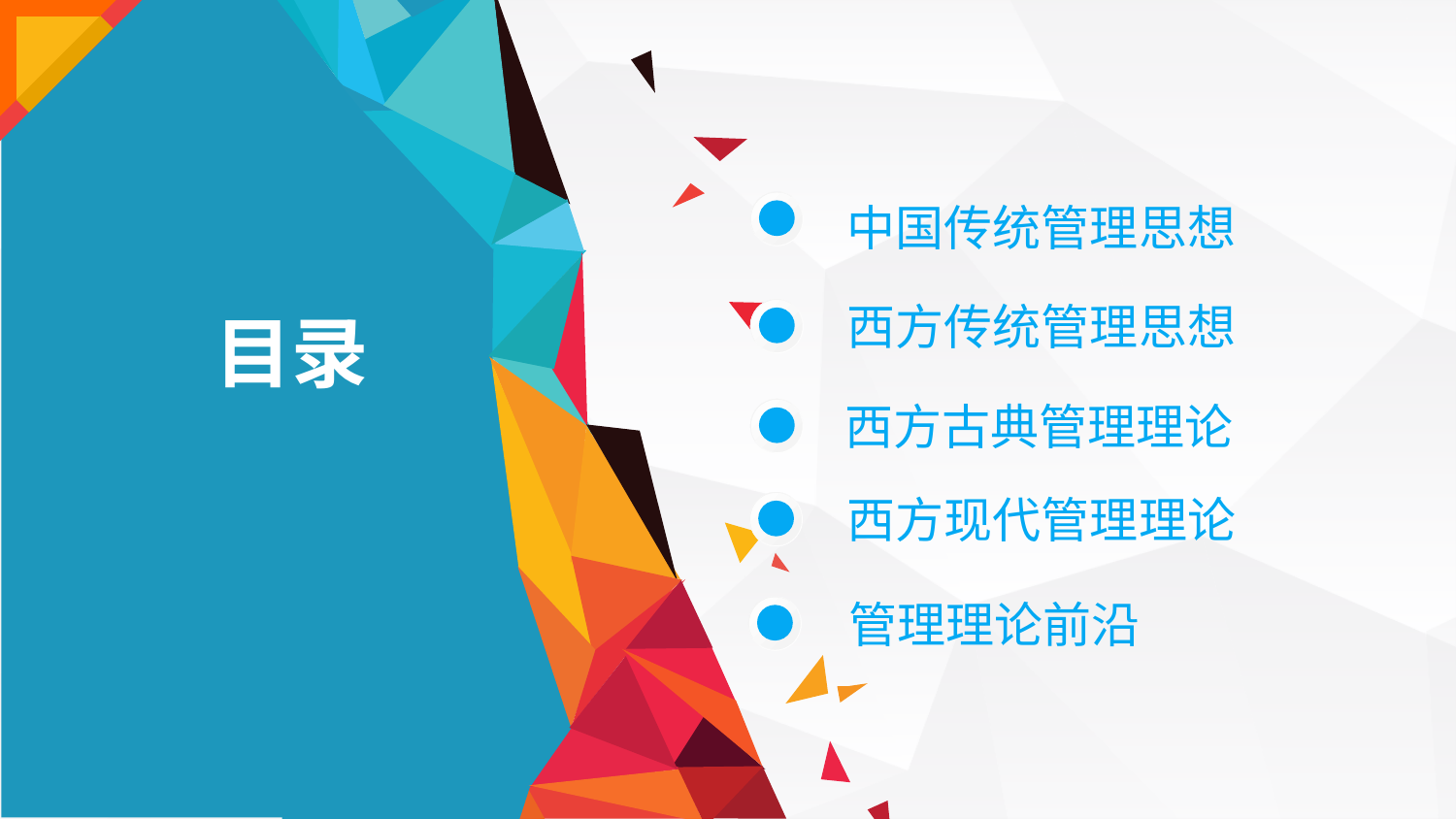

中国传统管理思想

西方传统管理思想
目录

西方古典管理理论

西方现代管理理论

管理理论前沿